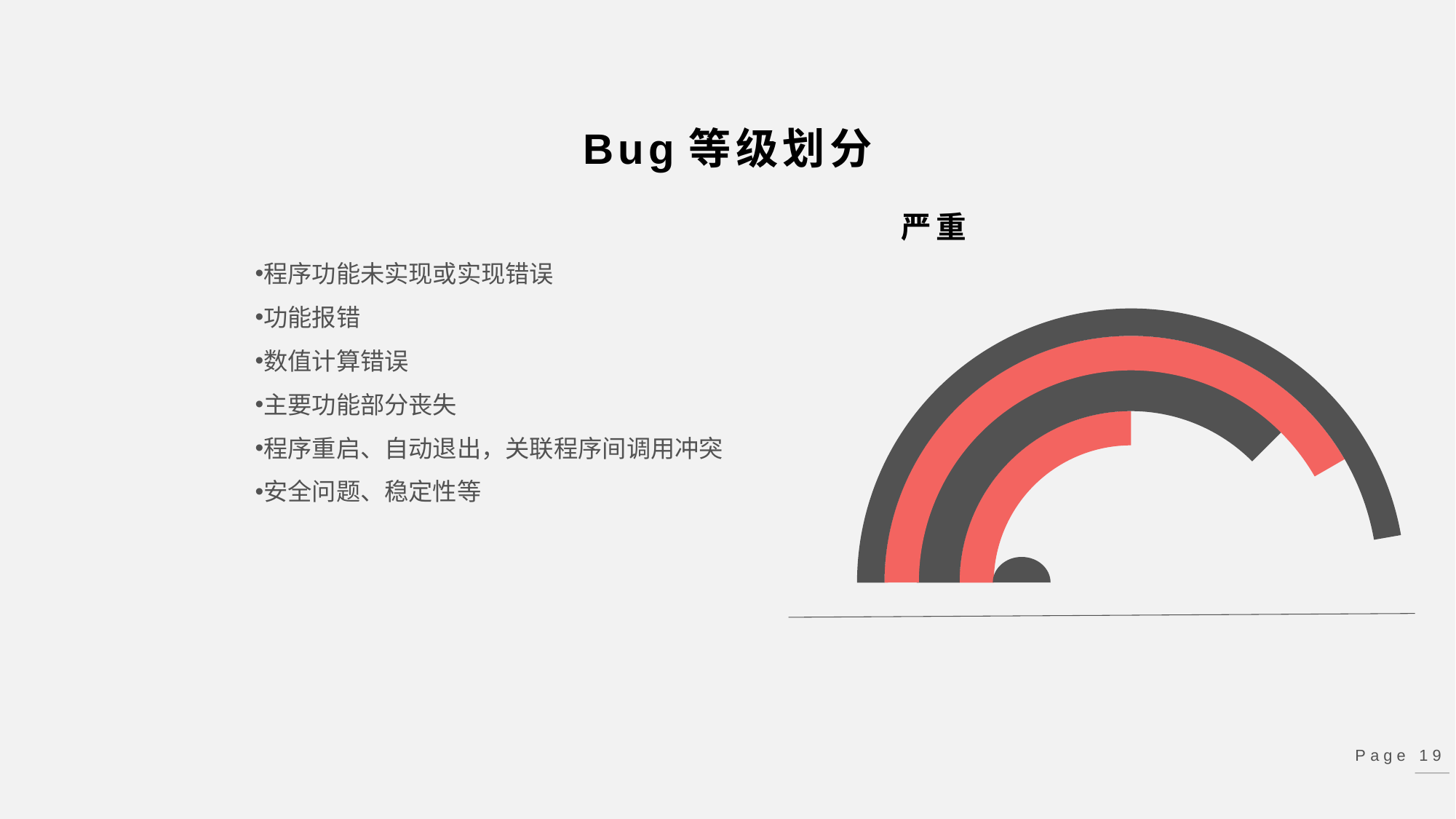

Bug等级划分
严重
程序功能未实现或实现错误
功能报错
数值计算错误
主要功能部分丧失
程序重启、自动退出，关联程序间调用冲突
安全问题、稳定性等

Page 19